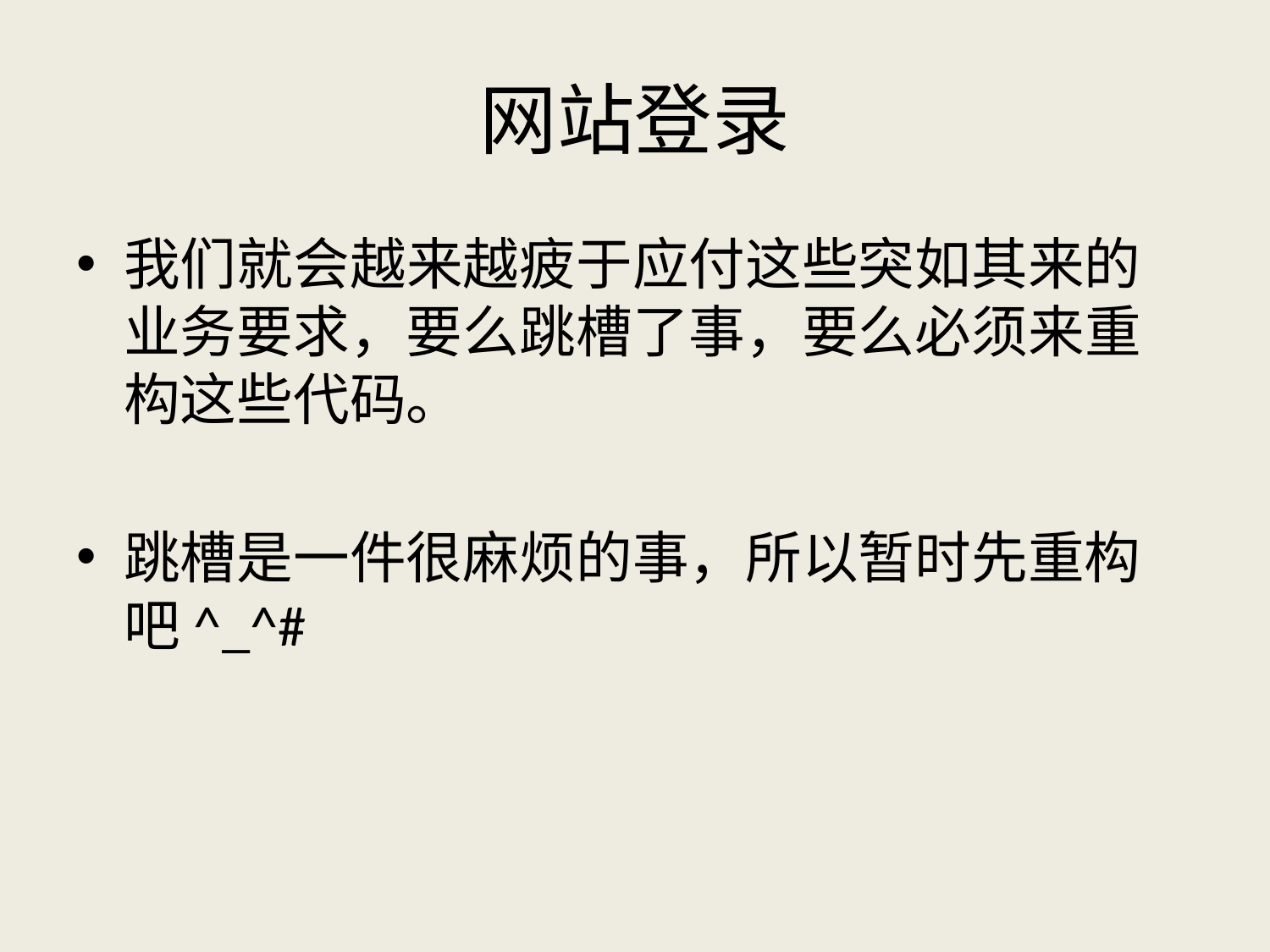

# 网站登录
我们就会越来越疲于应付这些突如其来的业务要求，要么跳槽了事，要么必须来重构这些代码。

跳槽是一件很麻烦的事，所以暂时先重构吧^_^#